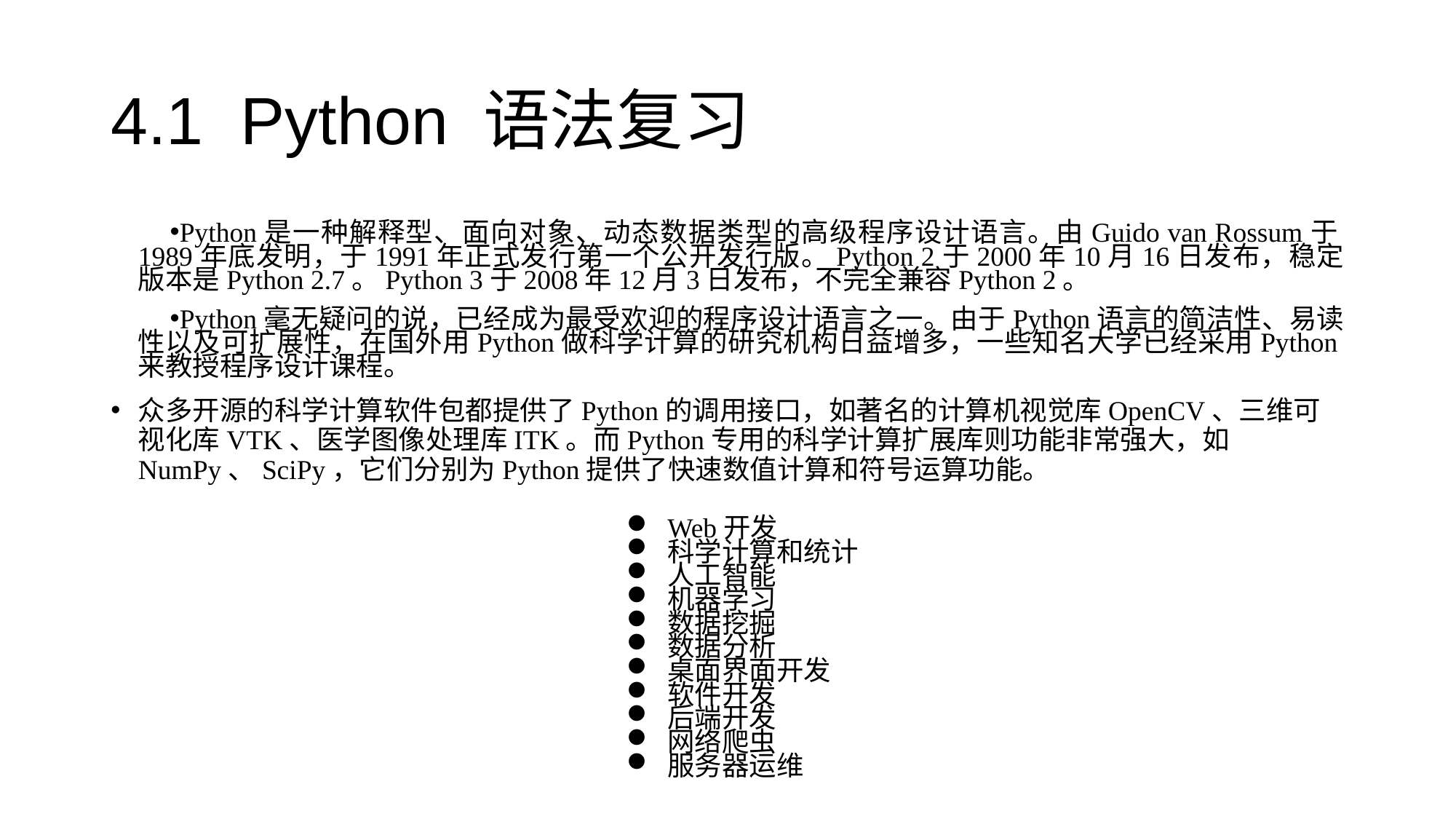

# 4.1  Python 语法复习
Python是一种解释型、面向对象、动态数据类型的高级程序设计语言。由Guido van Rossum于1989年底发明，于1991年正式发行第一个公开发行版。Python 2于2000年10月16日发布，稳定版本是Python 2.7。Python 3于2008年12月3日发布，不完全兼容Python 2。
Python毫无疑问的说，已经成为最受欢迎的程序设计语言之一。由于Python语言的简洁性、易读性以及可扩展性，在国外用Python做科学计算的研究机构日益增多，一些知名大学已经采用Python来教授程序设计课程。
众多开源的科学计算软件包都提供了Python的调用接口，如著名的计算机视觉库OpenCV、三维可视化库VTK、医学图像处理库ITK。而Python专用的科学计算扩展库则功能非常强大，如NumPy、SciPy，它们分别为Python提供了快速数值计算和符号运算功能。

Web开发
科学计算和统计
人工智能
机器学习
数据挖掘
数据分析
桌面界面开发
软件开发
后端开发
网络爬虫
服务器运维